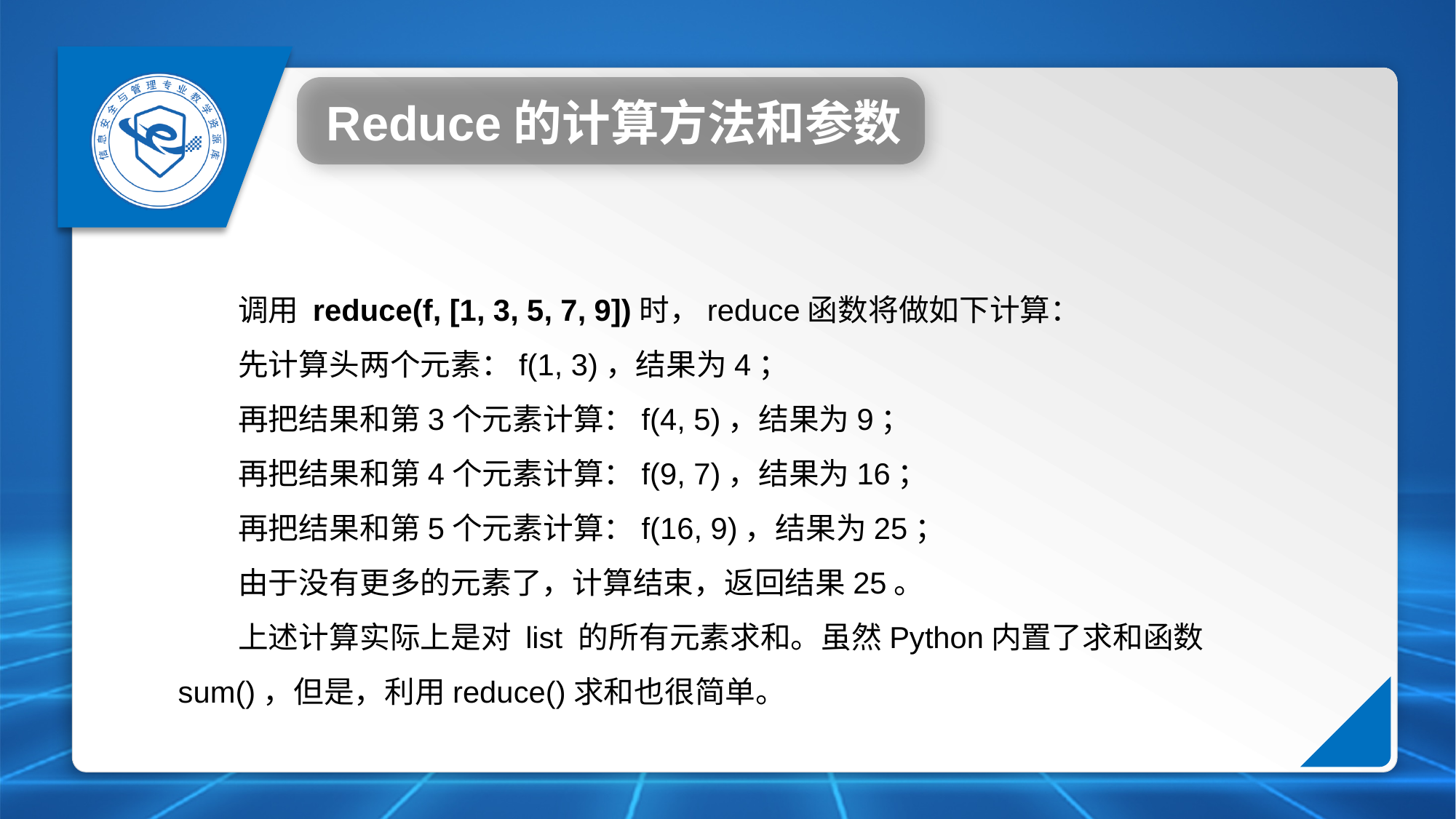

Reduce的计算方法和参数
调用 reduce(f, [1, 3, 5, 7, 9])时，reduce函数将做如下计算：
先计算头两个元素：f(1, 3)，结果为4；
再把结果和第3个元素计算：f(4, 5)，结果为9；
再把结果和第4个元素计算：f(9, 7)，结果为16；
再把结果和第5个元素计算：f(16, 9)，结果为25；
由于没有更多的元素了，计算结束，返回结果25。
上述计算实际上是对 list 的所有元素求和。虽然Python内置了求和函数sum()，但是，利用reduce()求和也很简单。